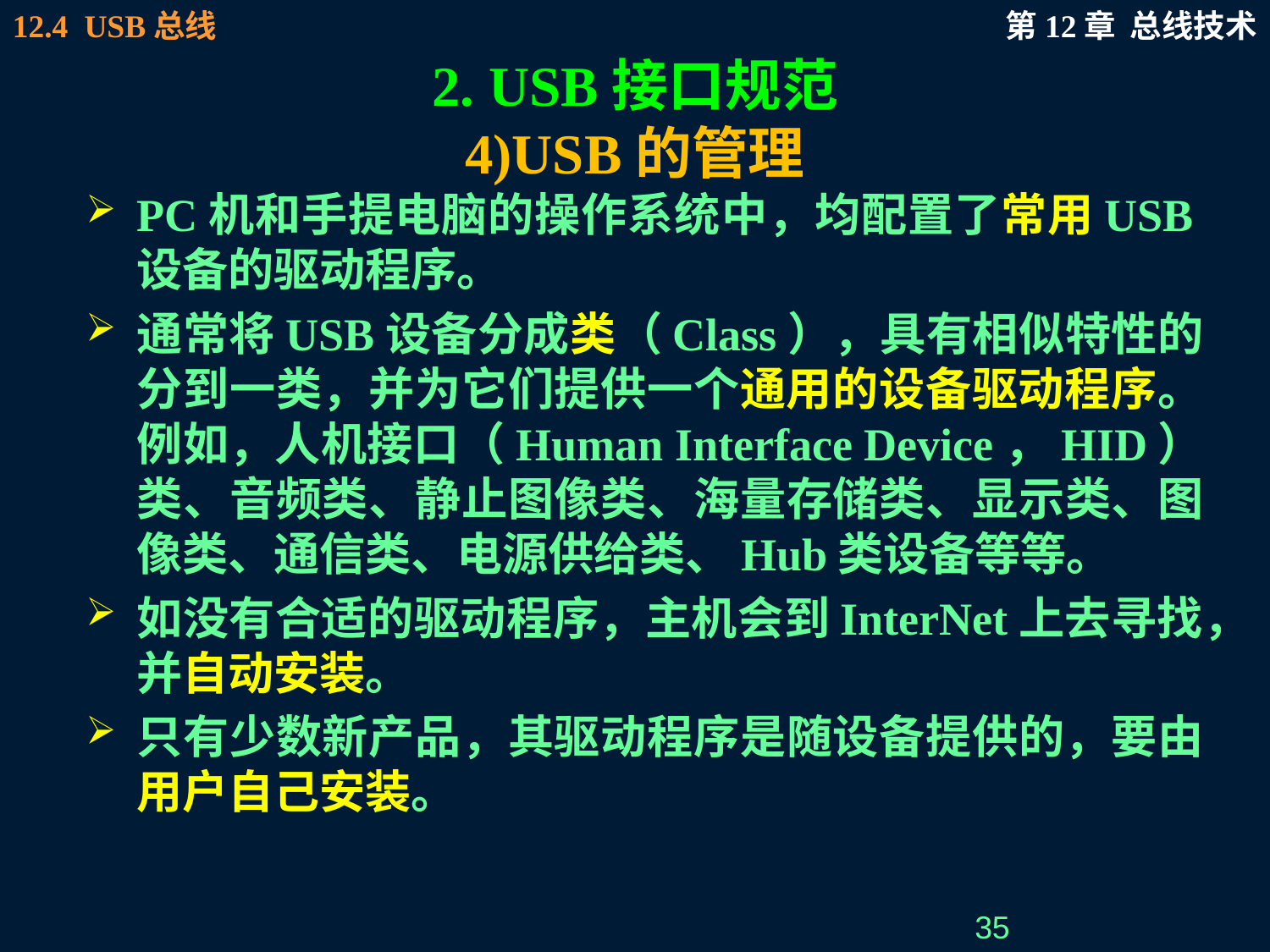

# 2. USB接口规范 4)USB的管理
PC机和手提电脑的操作系统中，均配置了常用USB设备的驱动程序。
通常将USB设备分成类（Class），具有相似特性的分到一类，并为它们提供一个通用的设备驱动程序。例如，人机接口（Human Interface Device，HID）类、音频类、静止图像类、海量存储类、显示类、图像类、通信类、电源供给类、Hub类设备等等。
如没有合适的驱动程序，主机会到InterNet上去寻找，并自动安装。
只有少数新产品，其驱动程序是随设备提供的，要由用户自己安装。